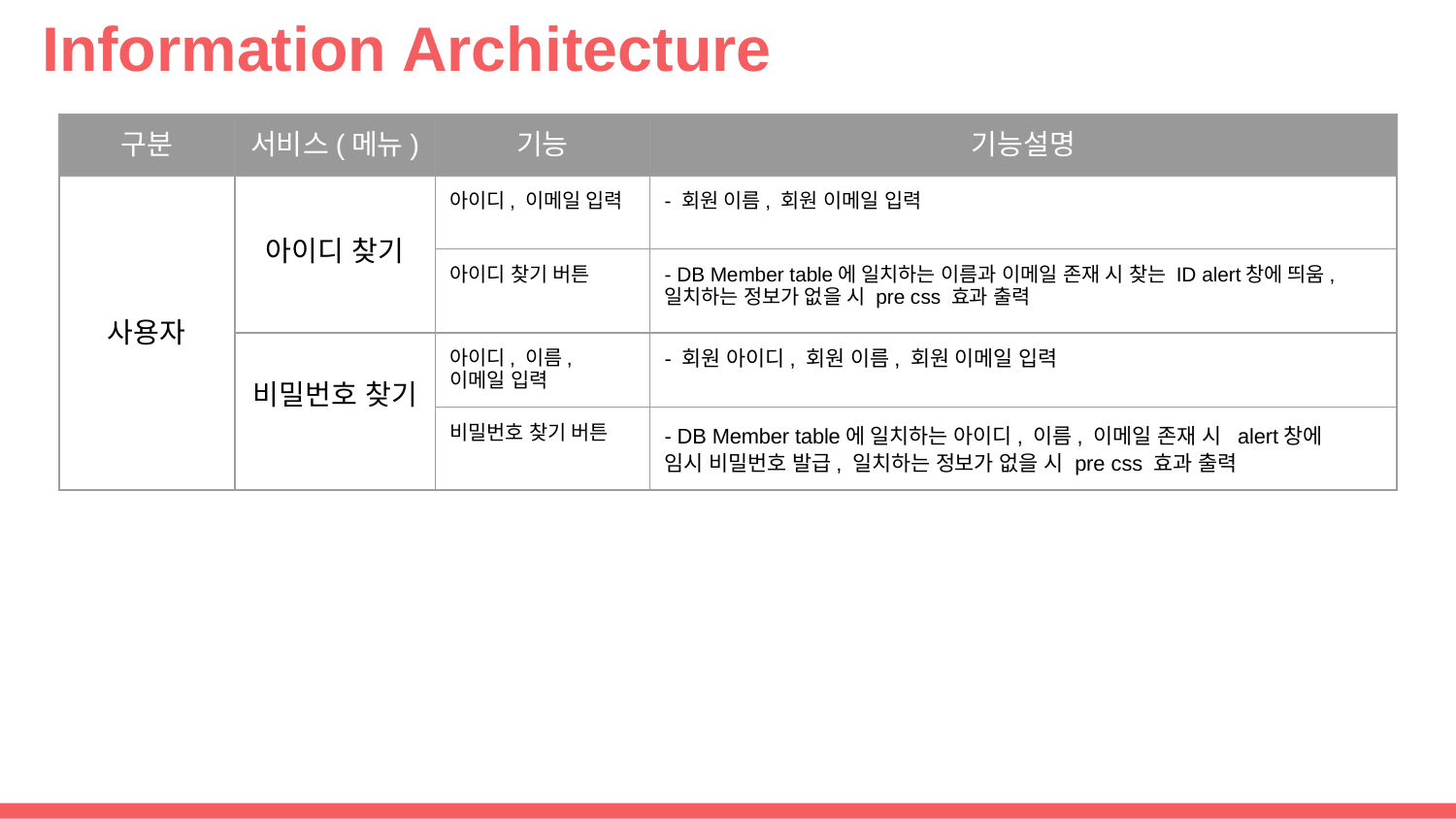

# Information Architecture
| 구분 | 서비스(메뉴) | 기능 | 기능설명 |
| --- | --- | --- | --- |
| 사용자 | 아이디 찾기 | 아이디, 이메일 입력 | - 회원 이름, 회원 이메일 입력 |
|  |  | 아이디 찾기 버튼 | - DB Member table에 일치하는 이름과 이메일 존재 시 찾는 ID alert창에 띄움, 일치하는 정보가 없을 시 pre css 효과 출력 |
|  | 비밀번호 찾기 | 아이디, 이름, 이메일 입력 | - 회원 아이디, 회원 이름, 회원 이메일 입력 |
|  |  | 비밀번호 찾기 버튼 | - DB Member table에 일치하는 아이디, 이름, 이메일 존재 시 alert창에 임시 비밀번호 발급, 일치하는 정보가 없을 시 pre css 효과 출력 |